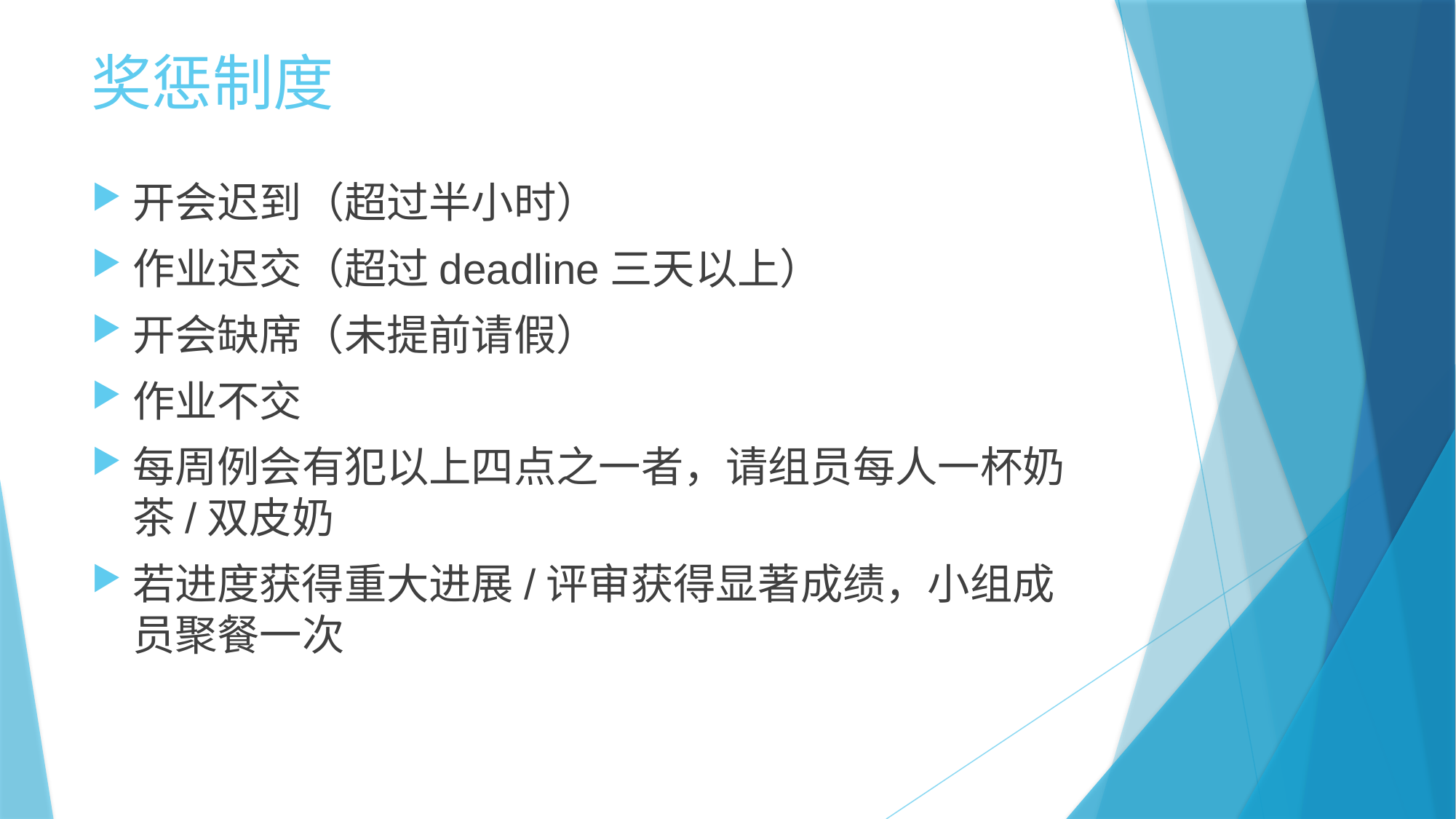

奖惩制度
开会迟到（超过半小时）
作业迟交（超过deadline三天以上）
开会缺席（未提前请假）
作业不交
每周例会有犯以上四点之一者，请组员每人一杯奶茶/双皮奶
若进度获得重大进展/评审获得显著成绩，小组成员聚餐一次